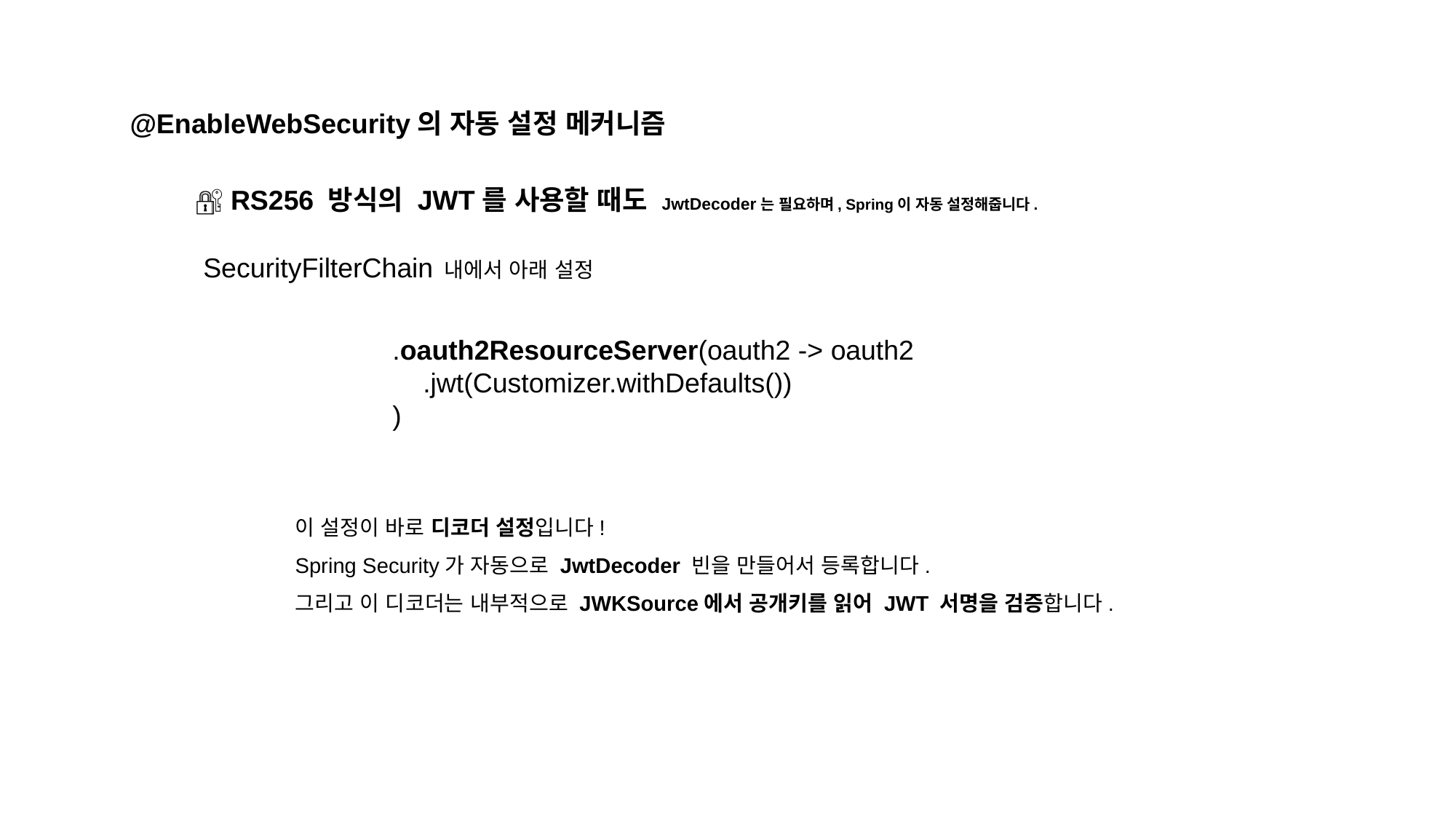

@EnableWebSecurity의 자동 설정 메커니즘
🔐 RS256 방식의 JWT를 사용할 때도 JwtDecoder는 필요하며, Spring이 자동 설정해줍니다.
SecurityFilterChain 내에서 아래 설정
.oauth2ResourceServer(oauth2 -> oauth2
    .jwt(Customizer.withDefaults())
)
이 설정이 바로 디코더 설정입니다!
Spring Security가 자동으로 JwtDecoder 빈을 만들어서 등록합니다.
그리고 이 디코더는 내부적으로 JWKSource에서 공개키를 읽어 JWT 서명을 검증합니다.